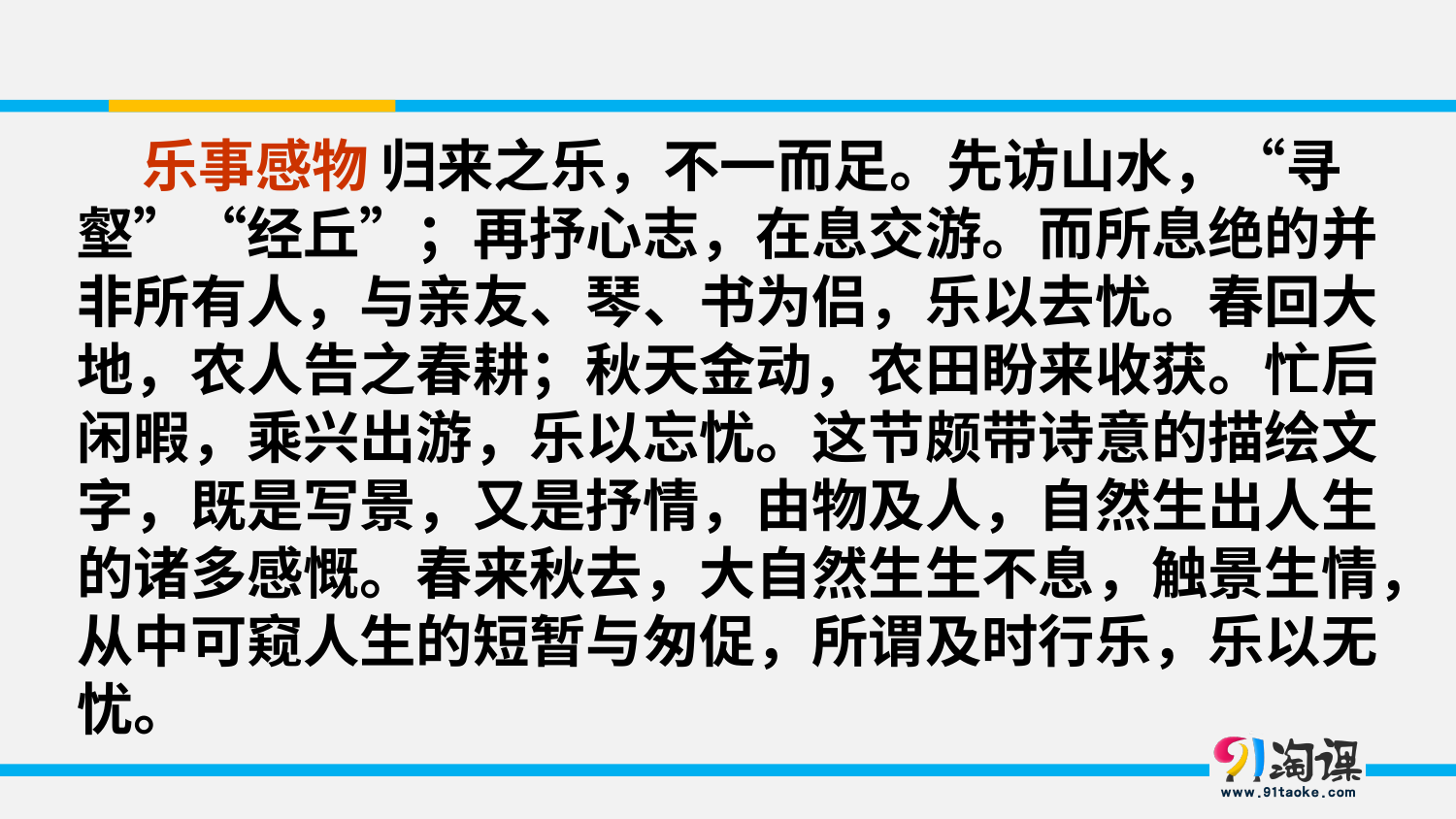

乐事感物 归来之乐，不一而足。先访山水，“寻壑”“经丘”；再抒心志，在息交游。而所息绝的并非所有人，与亲友、琴、书为侣，乐以去忧。春回大地，农人告之春耕；秋天金动，农田盼来收获。忙后闲暇，乘兴出游，乐以忘忧。这节颇带诗意的描绘文字，既是写景，又是抒情，由物及人，自然生出人生的诸多感慨。春来秋去，大自然生生不息，触景生情，从中可窥人生的短暂与匆促，所谓及时行乐，乐以无忧。